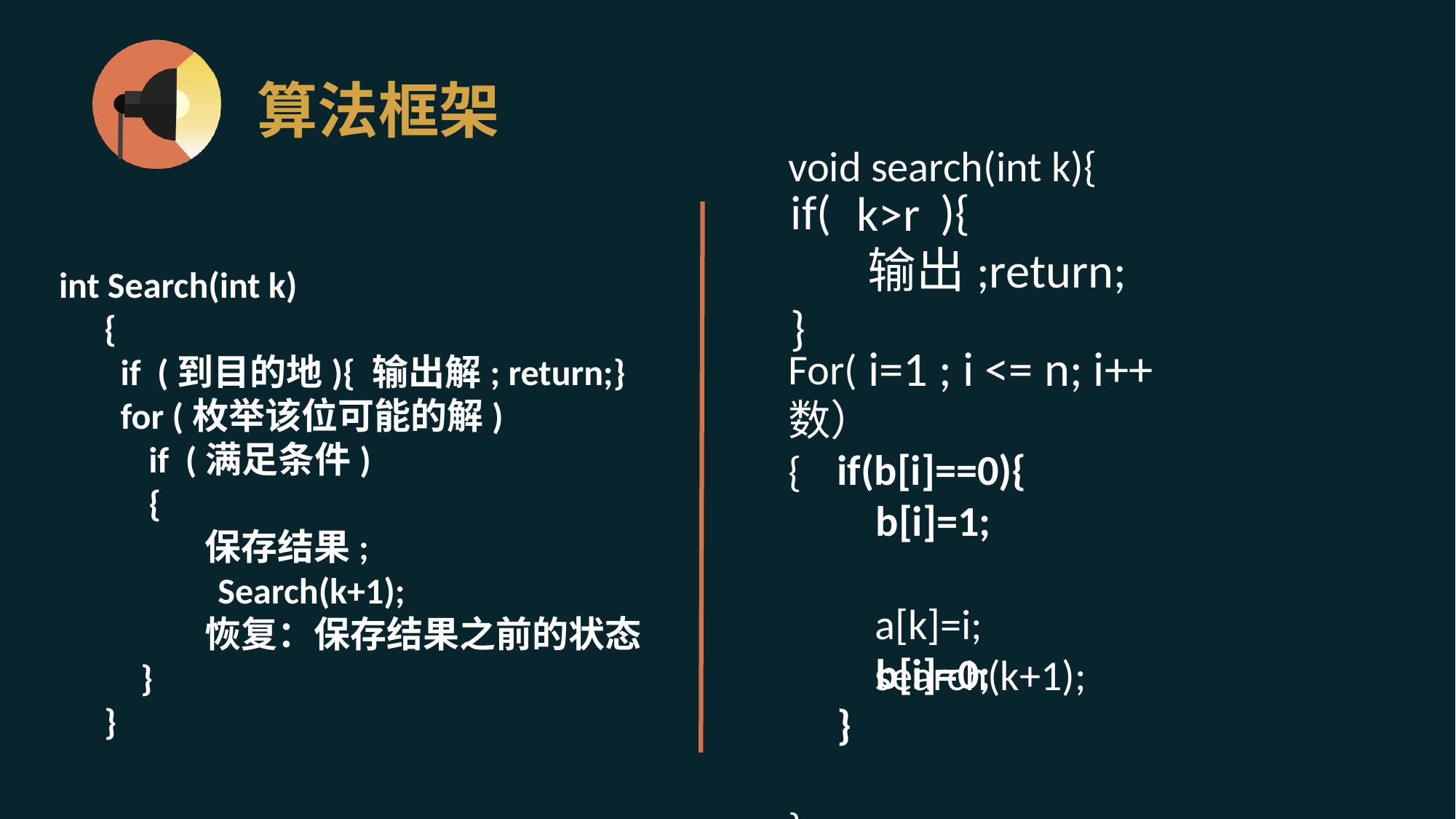

# 算法框架
void search(int k){

For(选择当前位置上可以填的数）
{

         a[k]=i;
         search(k+1);

}
return;
}
if(          ){
      输出;return;
}
k>r
int Search(int k)
　{
　  if  (到目的地){ 输出解; return;}
　  for (枚举该位可能的解)
　　 if  (满足条件)
　　 {
　　　　保存结果;
　　　     Search(k+1);
　　　　恢复：保存结果之前的状态
　　}
　}
i=1 ; i <= n; i++
if(b[i]==0){
    b[i]=1;

    b[i]=0;
}